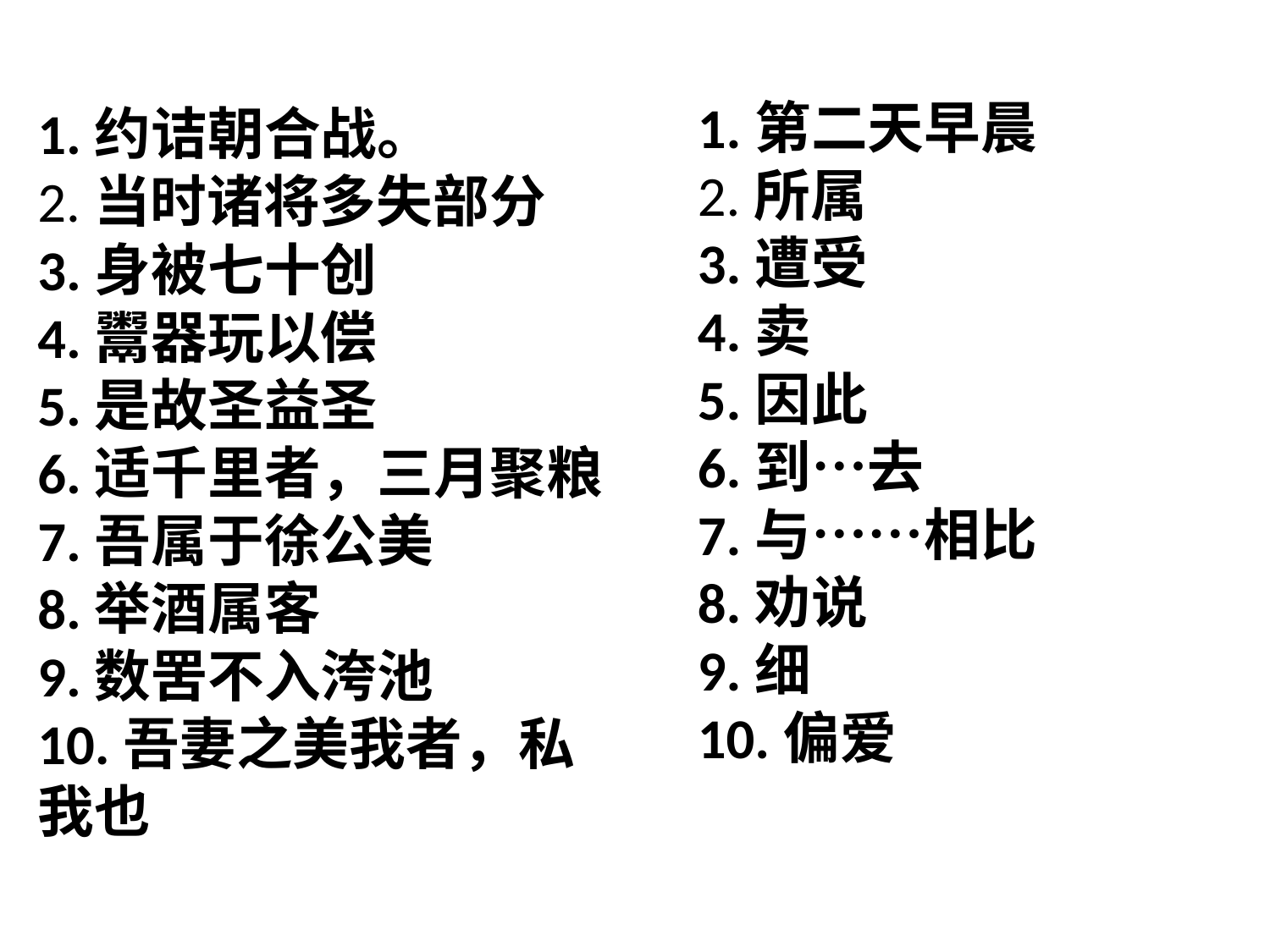

1.第二天早晨
2.所属
3.遭受
4.卖
5.因此
6.到…去
7.与……相比
8.劝说
9.细
10.偏爱
# 1.约诘朝合战。 2.当时诸将多失部分 3.身被七十创 4.鬻器玩以偿 5.是故圣益圣 6.适千里者，三月聚粮 7.吾属于徐公美 8.举酒属客 9.数罟不入洿池 10.吾妻之美我者，私我也